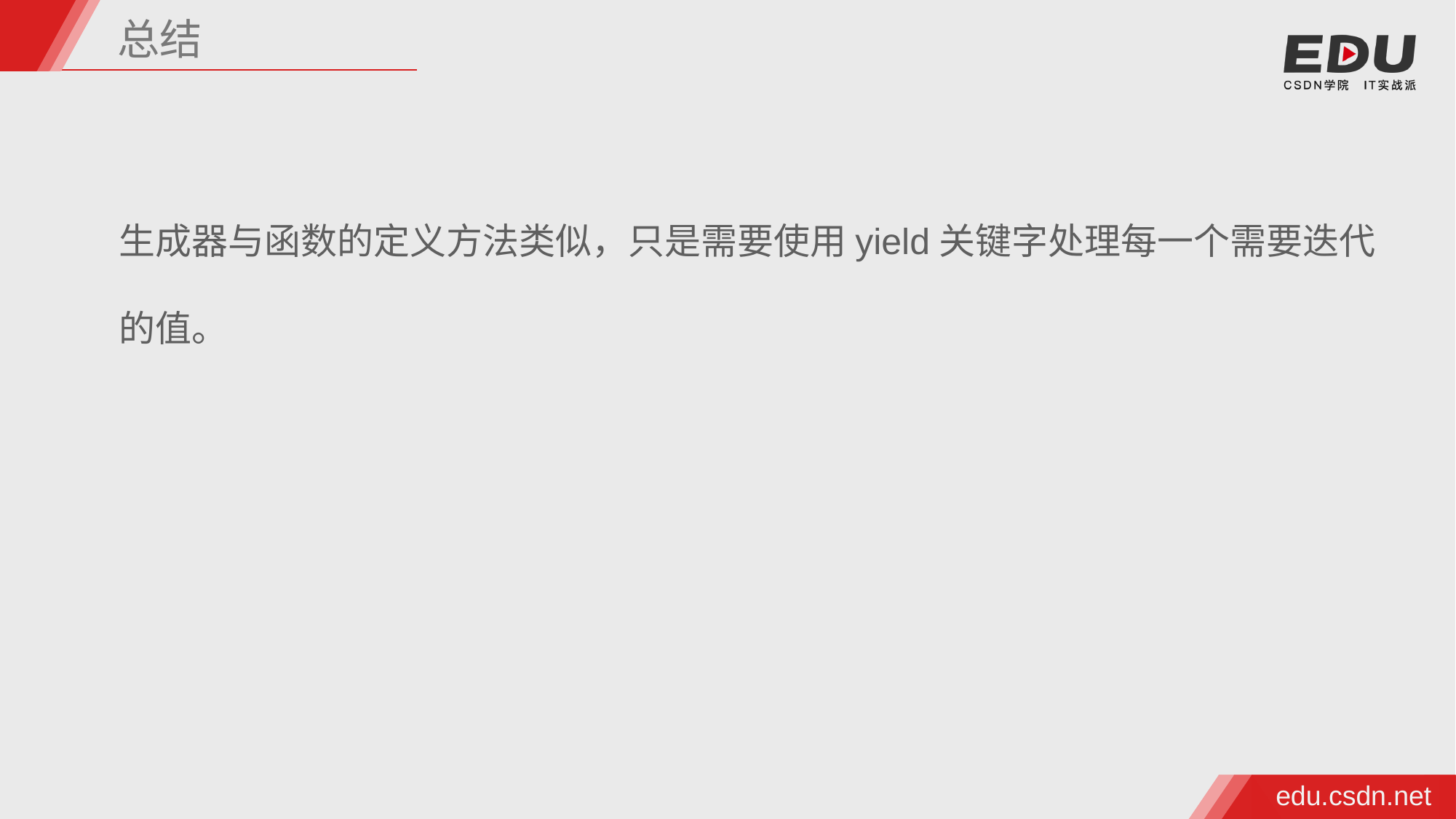

总结
生成器与函数的定义方法类似，只是需要使用yield关键字处理每一个需要迭代
的值。
edu.csdn.net